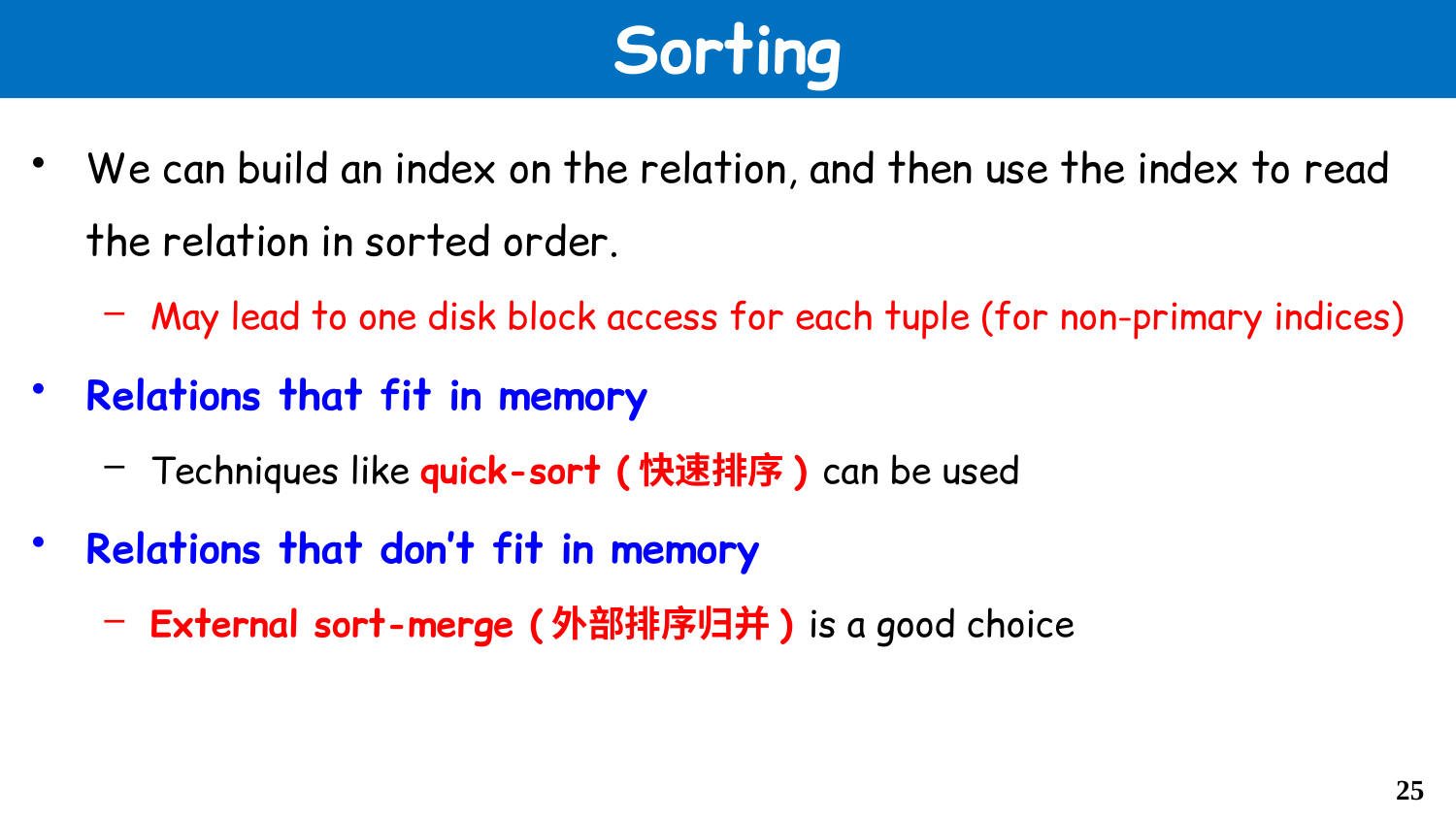

# Sorting
We can build an index on the relation, and then use the index to read the relation in sorted order.
May lead to one disk block access for each tuple (for non-primary indices)
Relations that fit in memory
Techniques like quick-sort (快速排序) can be used
Relations that don’t fit in memory
External sort-merge (外部排序归并) is a good choice